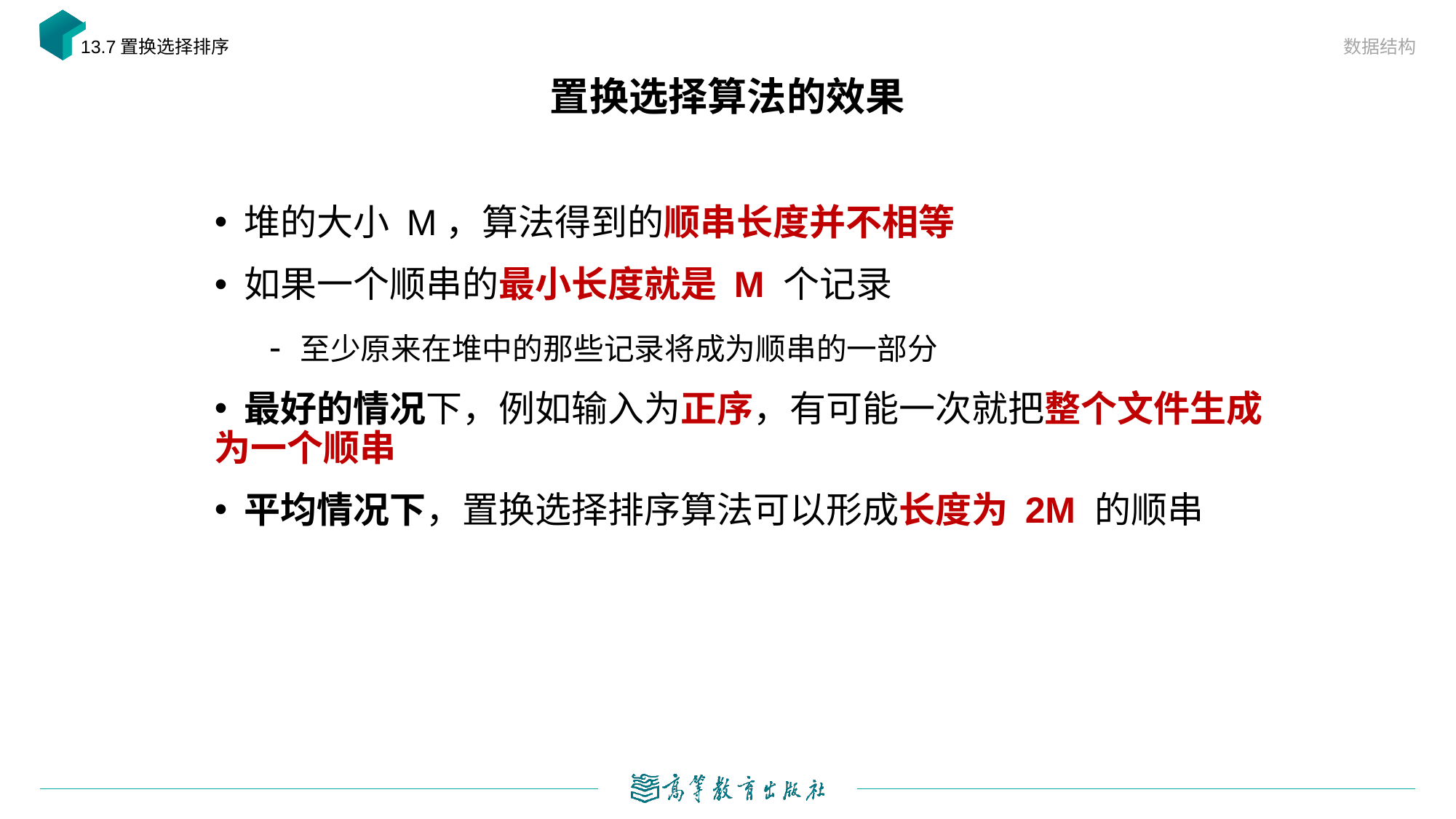

数据结构
13.7置换选择排序
# 置换选择算法的效果
 堆的大小 M，算法得到的顺串长度并不相等
 如果一个顺串的最小长度就是 M 个记录
- 至少原来在堆中的那些记录将成为顺串的一部分
 最好的情况下，例如输入为正序，有可能一次就把整个文件生成为一个顺串
 平均情况下，置换选择排序算法可以形成长度为 2M 的顺串